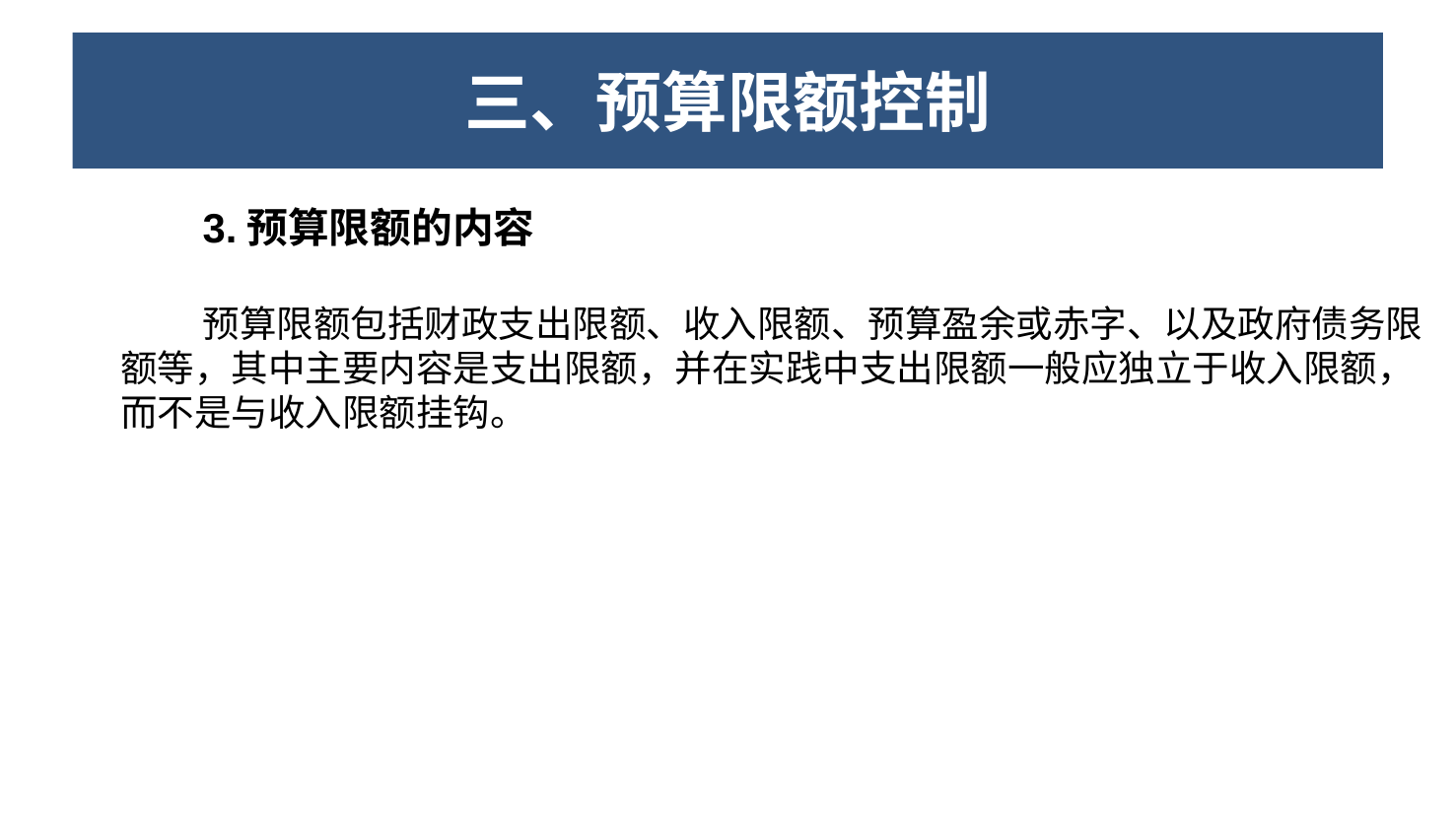

三、预算限额控制
# 三、预算限额控制
4.预算限额的形式
3.预算限额的内容

预算限额包括财政支出限额、收入限额、预算盈余或赤字、以及政府债务限额等，其中主要内容是支出限额，并在实践中支出限额一般应独立于收入限额，而不是与收入限额挂钩。